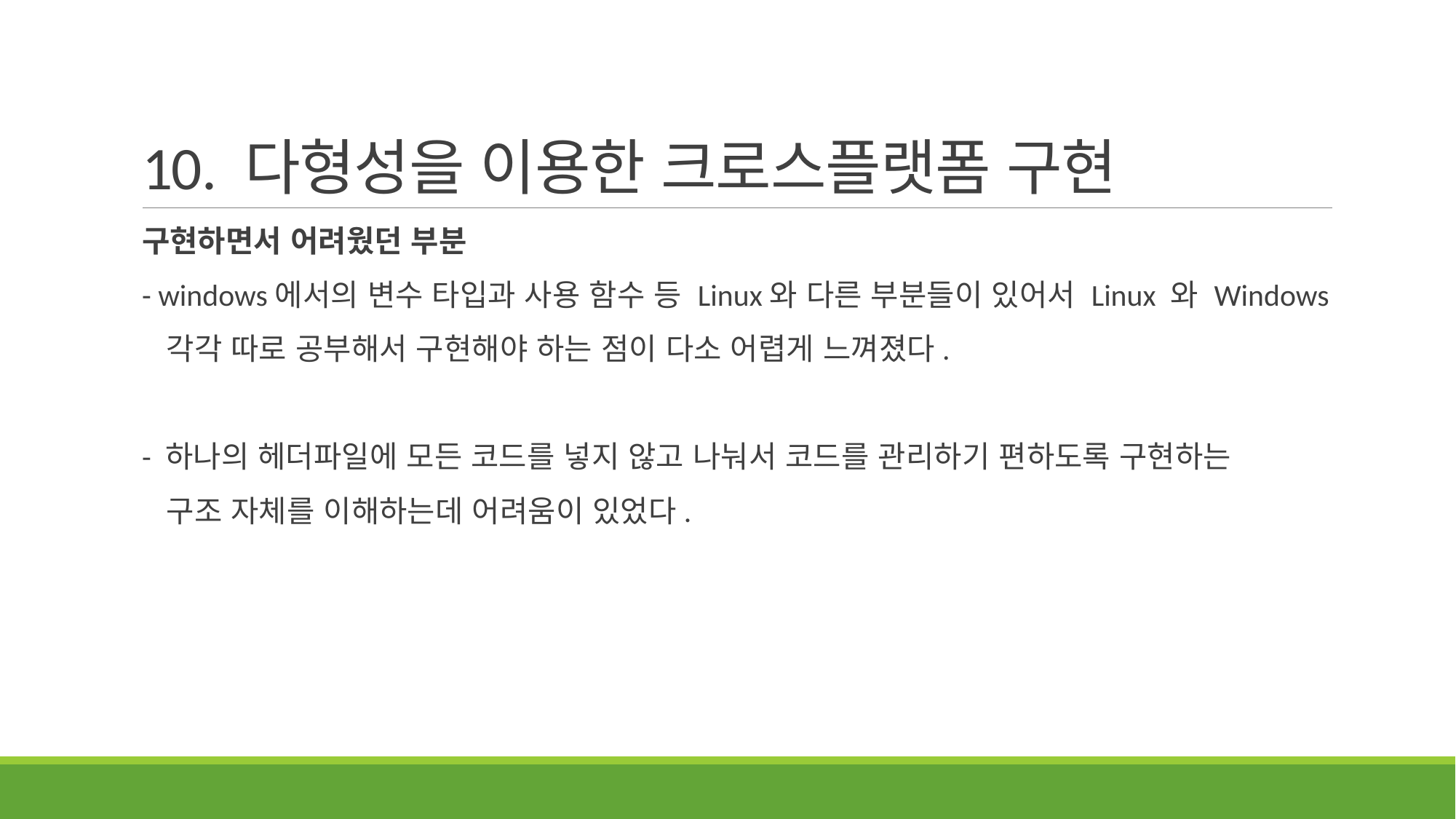

# 10. 다형성을 이용한 크로스플랫폼 구현
구현하면서 어려웠던 부분
- windows에서의 변수 타입과 사용 함수 등 Linux와 다른 부분들이 있어서 Linux 와 Windows
  각각 따로 공부해서 구현해야 하는 점이 다소 어렵게 느껴졌다.

- 하나의 헤더파일에 모든 코드를 넣지 않고 나눠서 코드를 관리하기 편하도록 구현하는
  구조 자체를 이해하는데 어려움이 있었다.